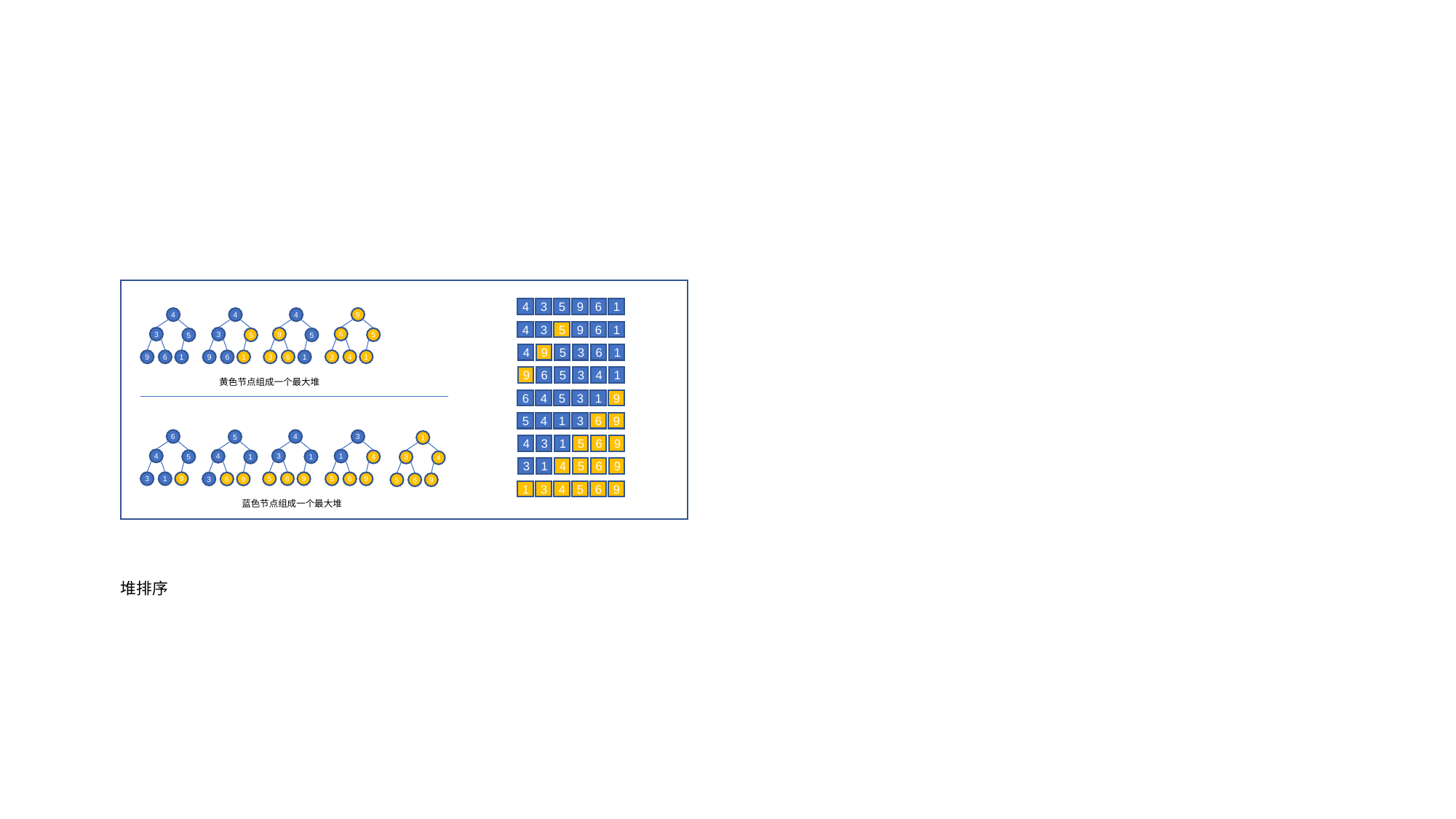

4
3
5
9
6
1
9
4
4
4
4
3
5
9
6
1
6
3
3
9
5
5
5
5
4
9
5
3
6
1
3
1
4
9
1
9
1
3
1
6
6
6
9
6
5
3
4
1
黄色节点组成一个最大堆
6
4
5
3
1
9
5
4
1
3
6
9
6
4
3
5
1
4
3
1
5
6
9
4
3
1
4
5
1
4
1
3
4
3
1
4
5
6
9
3
9
5
9
1
6
5
9
6
3
9
6
5
9
6
1
3
4
5
6
9
蓝色节点组成一个最大堆
堆排序